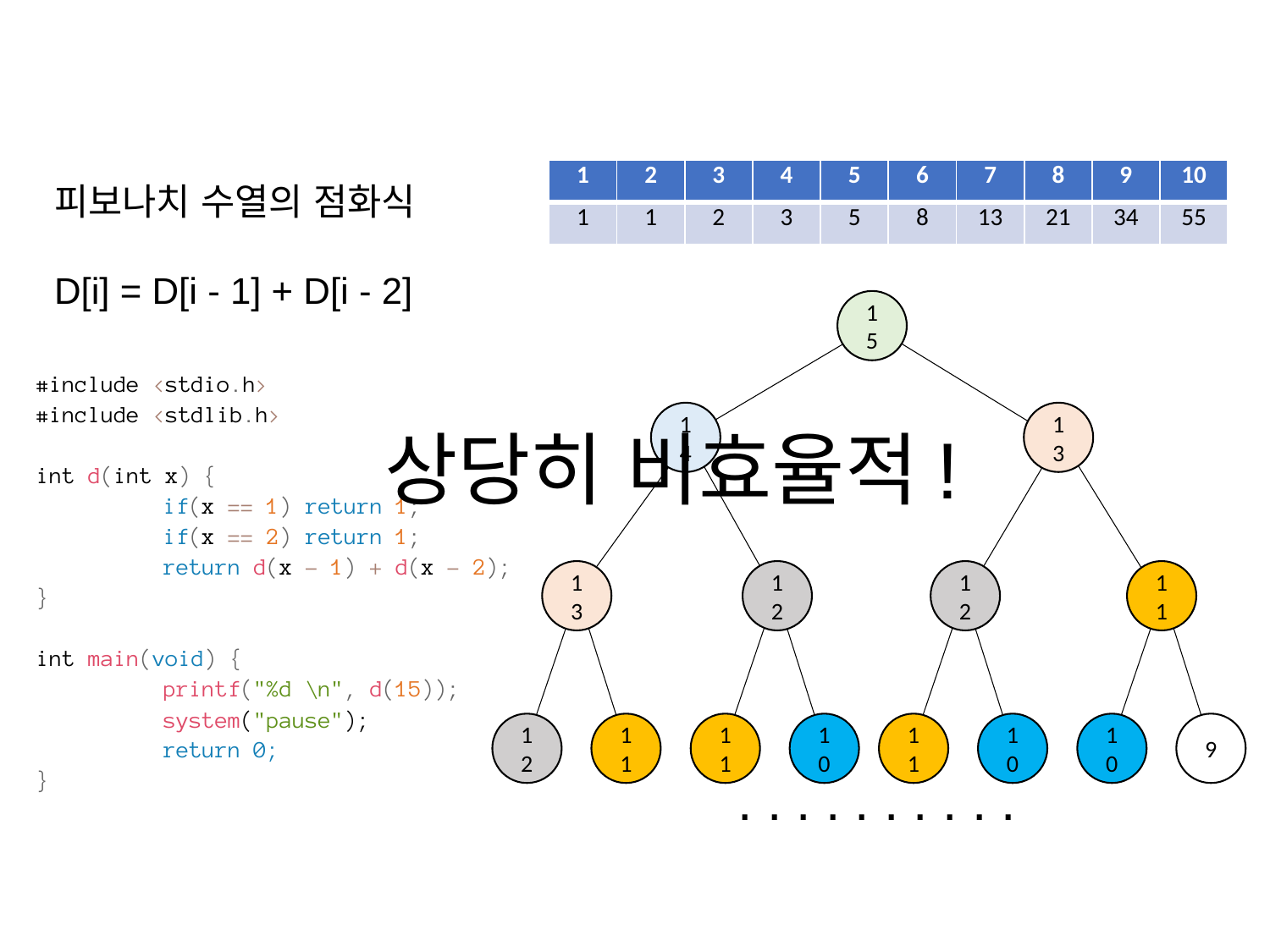

| 1 | 2 | 3 | 4 | 5 | 6 | 7 | 8 | 9 | 10 |
| --- | --- | --- | --- | --- | --- | --- | --- | --- | --- |
| 1 | 1 | 2 | 3 | 5 | 8 | 13 | 21 | 34 | 55 |
피보나치 수열의 점화식

D[i] = D[i - 1] + D[i - 2]
15
#include <stdio.h>
#include <stdlib.h>

int d(int x) {
	if(x == 1) return 1;
	if(x == 2) return 1;
	return d(x - 1) + d(x - 2);
}

int main(void) {
	printf("%d \n", d(15));
	system("pause");
	return 0;
}
14
13
상당히 비효율적!
13
12
12
11
12
11
11
10
11
10
10
9
. . . . . . . . . .